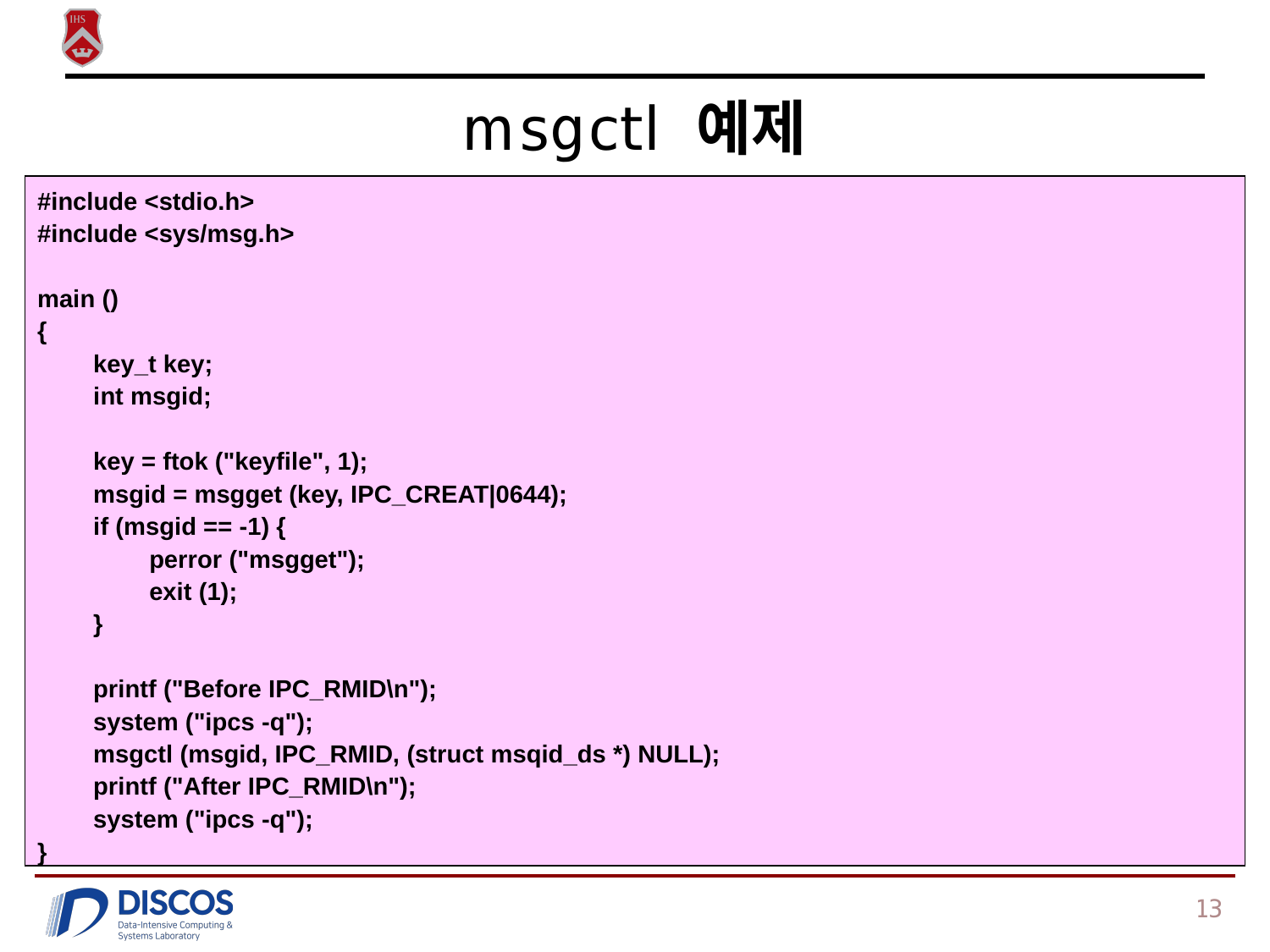

# msgctl 예제
#include <stdio.h>
#include <sys/msg.h>

main ()
{
        key_t key;
        int msgid;

        key = ftok ("keyfile", 1);
        msgid = msgget (key, IPC_CREAT|0644);
        if (msgid == -1) {
                perror ("msgget");
                exit (1);
        }

        printf ("Before IPC_RMID\n");
        system ("ipcs -q");
        msgctl (msgid, IPC_RMID, (struct msqid_ds *) NULL);
        printf ("After IPC_RMID\n");
        system ("ipcs -q");
}

13